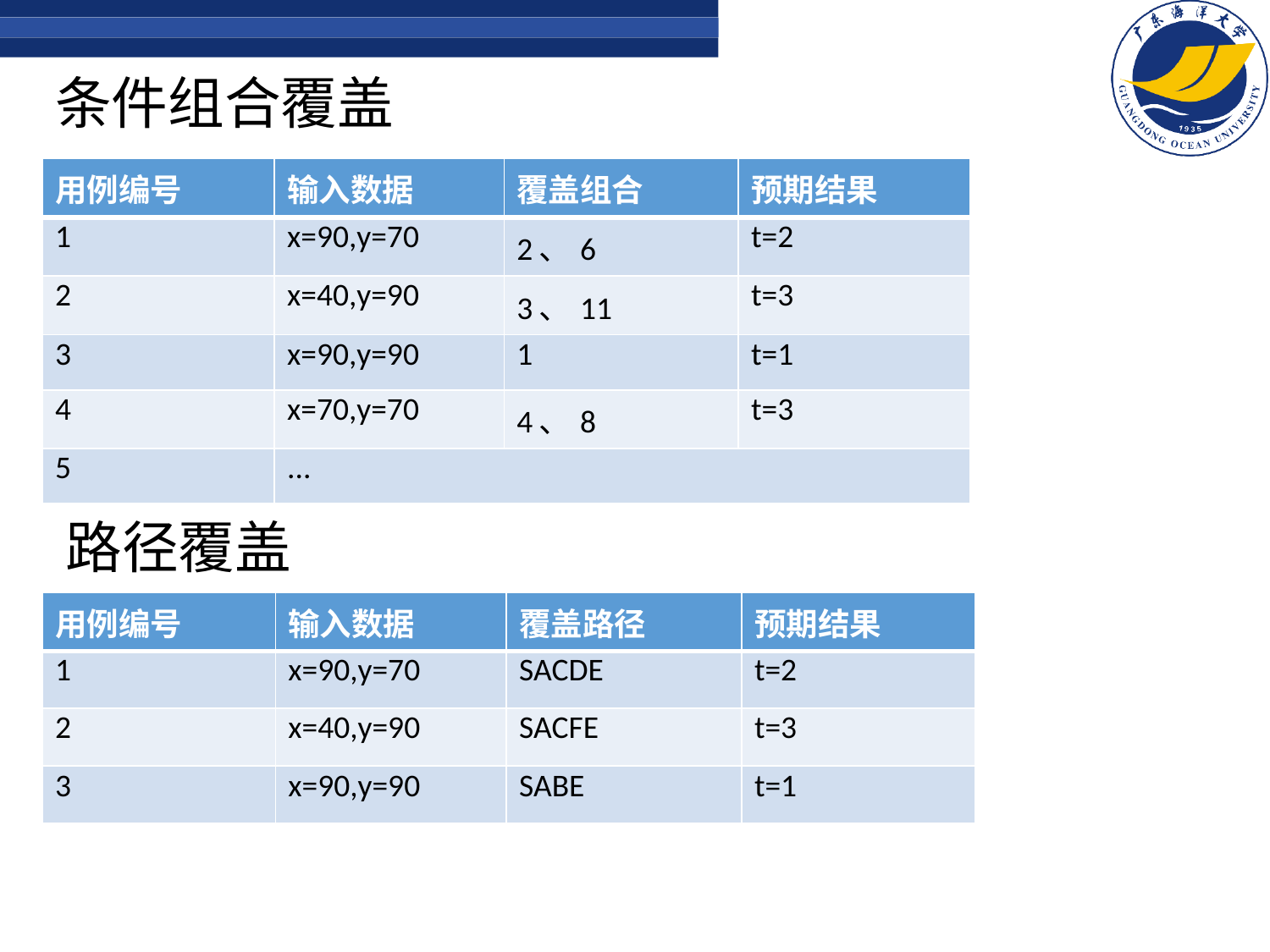

# 条件组合覆盖
| 用例编号 | 输入数据 | 覆盖组合 | 预期结果 |
| --- | --- | --- | --- |
| 1 | x=90,y=70 | 2、6 | t=2 |
| 2 | x=40,y=90 | 3、11 | t=3 |
| 3 | x=90,y=90 | 1 | t=1 |
| 4 | x=70,y=70 | 4、8 | t=3 |
| 5 | ... |  |  |
路径覆盖
| 用例编号 | 输入数据 | 覆盖路径 | 预期结果 |
| --- | --- | --- | --- |
| 1 | x=90,y=70 | SACDE | t=2 |
| 2 | x=40,y=90 | SACFE | t=3 |
| 3 | x=90,y=90 | SABE | t=1 |
29